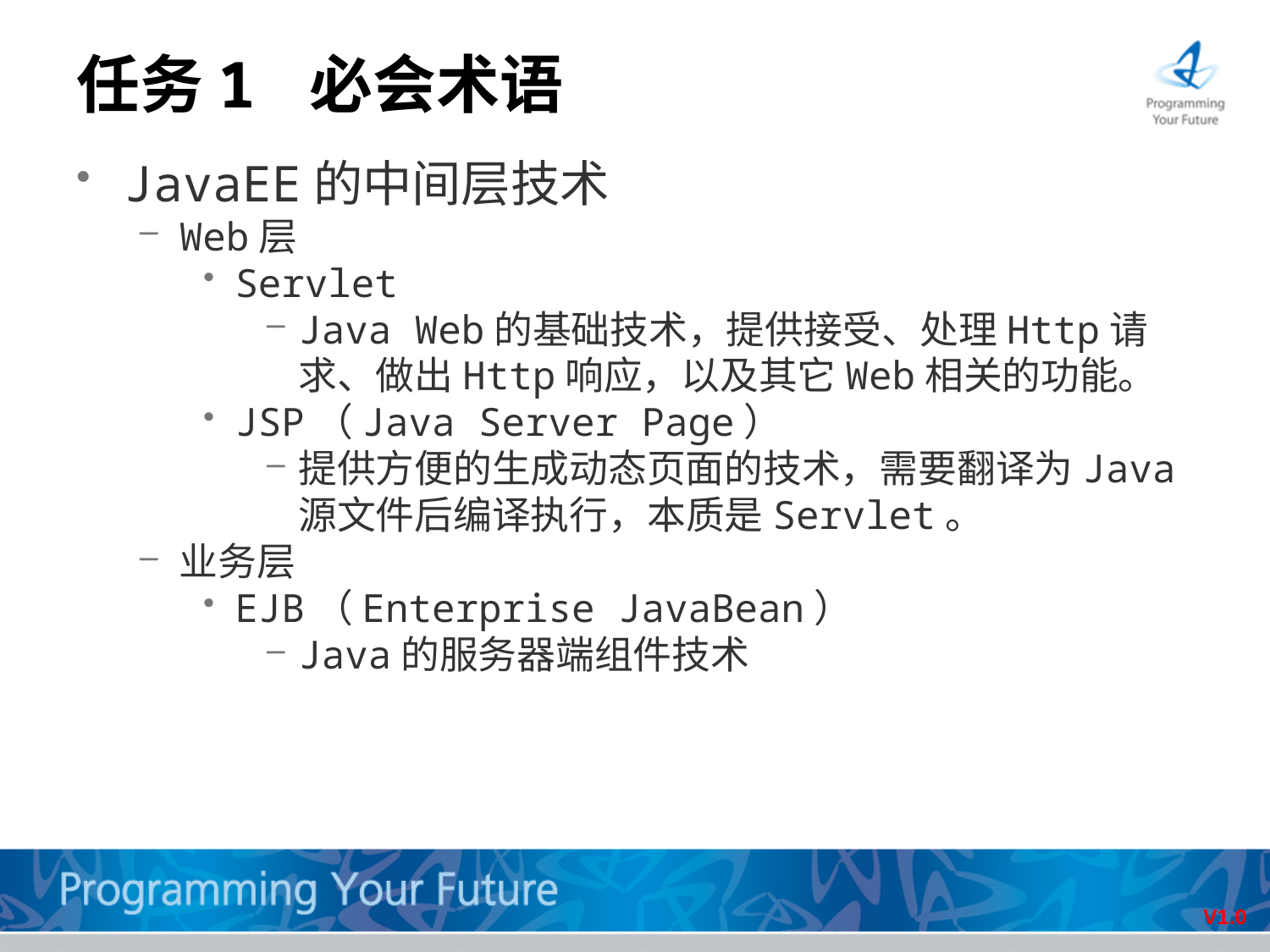

# 任务1 必会术语
JavaEE的中间层技术
Web层
Servlet
Java Web的基础技术，提供接受、处理Http请求、做出Http响应，以及其它Web相关的功能。
JSP（Java Server Page）
提供方便的生成动态页面的技术，需要翻译为Java源文件后编译执行，本质是Servlet。
业务层
EJB（Enterprise JavaBean）
Java的服务器端组件技术